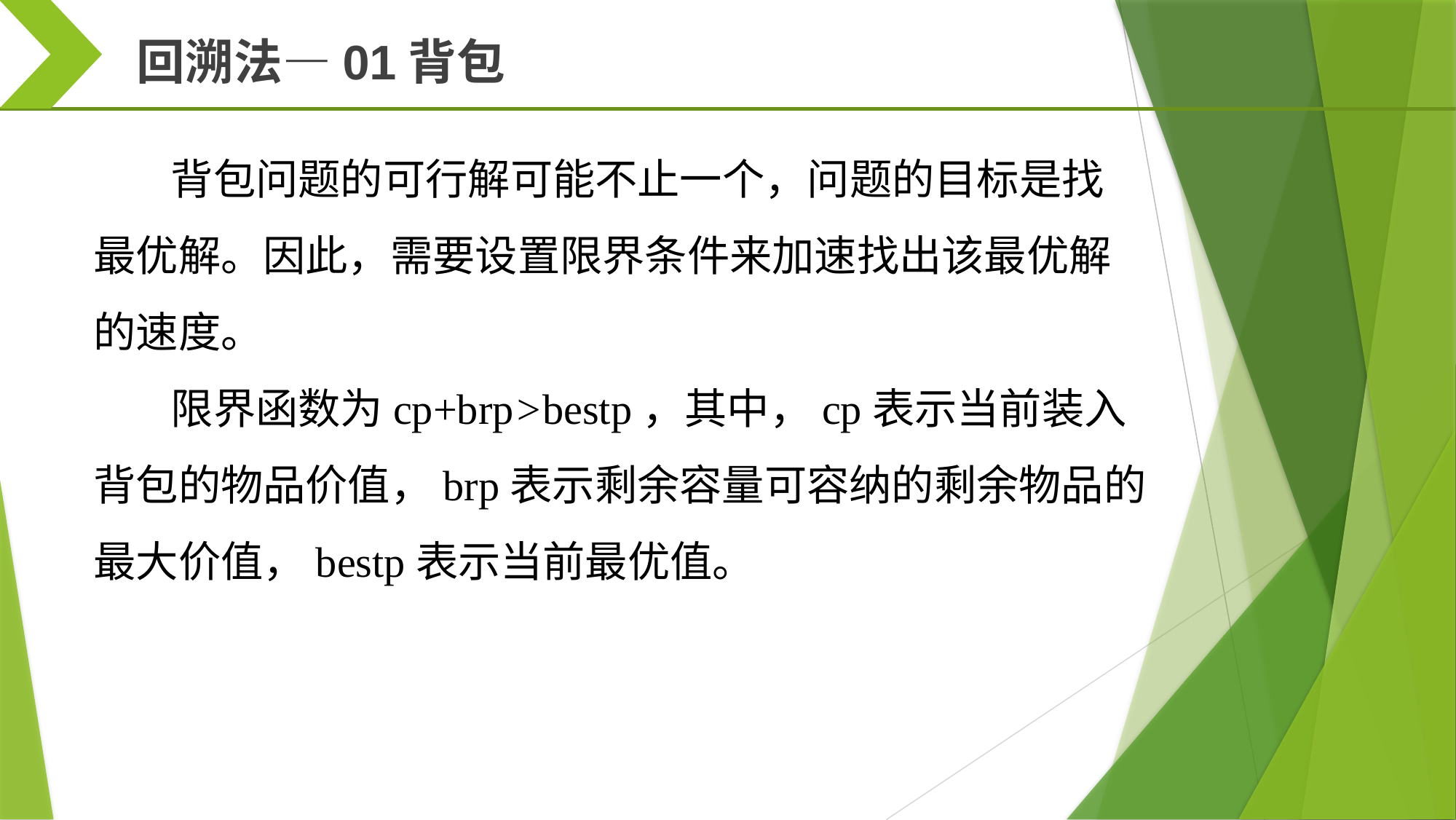

回溯法—01背包
背包问题的可行解可能不止一个，问题的目标是找最优解。因此，需要设置限界条件来加速找出该最优解的速度。
限界函数为cp+brp>bestp，其中，cp表示当前装入背包的物品价值，brp表示剩余容量可容纳的剩余物品的最大价值，bestp表示当前最优值。